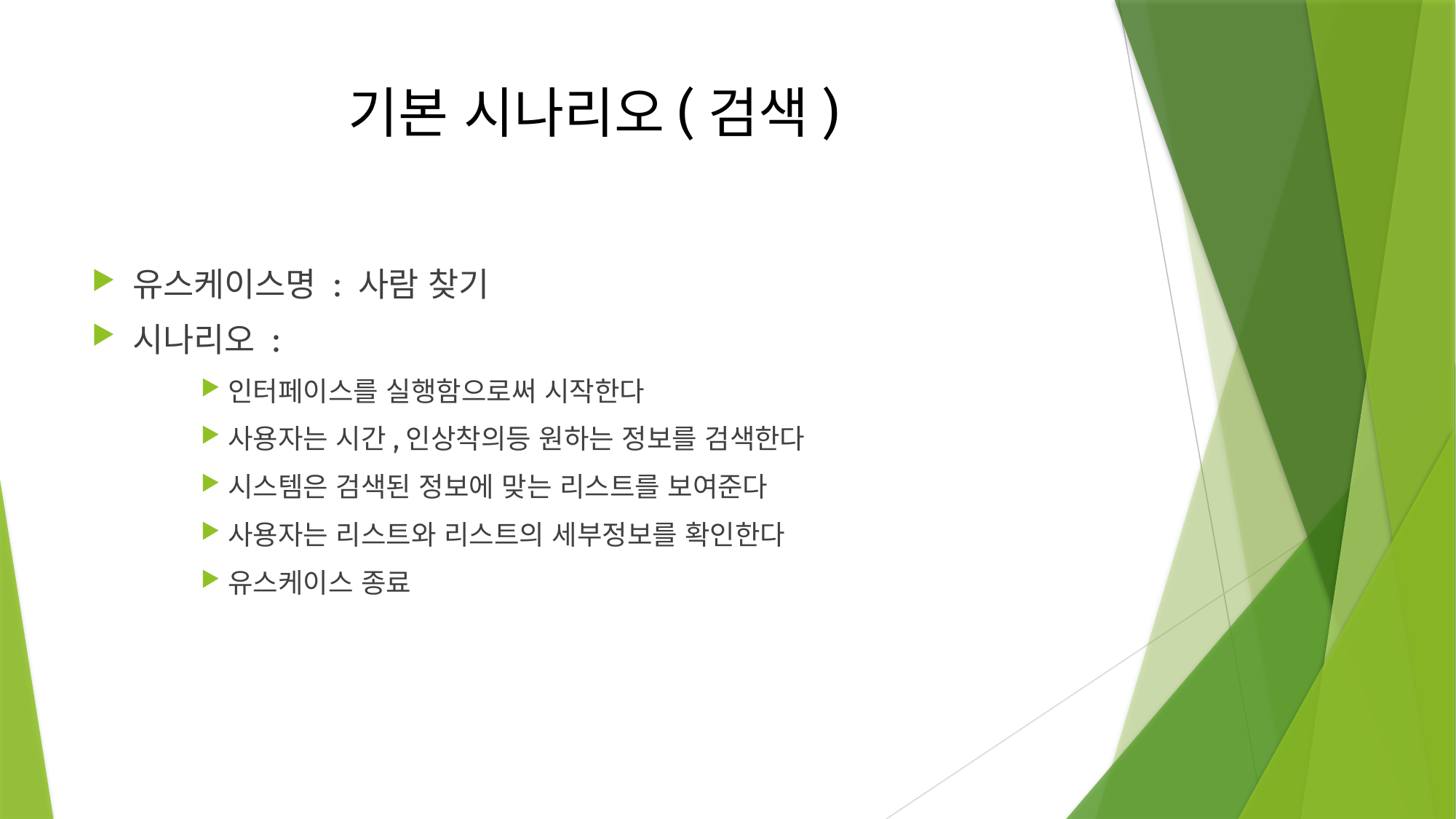

# 기본 시나리오(검색)
유스케이스명 : 사람 찾기
시나리오 :
인터페이스를 실행함으로써 시작한다
사용자는 시간,인상착의등 원하는 정보를 검색한다
시스템은 검색된 정보에 맞는 리스트를 보여준다
사용자는 리스트와 리스트의 세부정보를 확인한다
유스케이스 종료